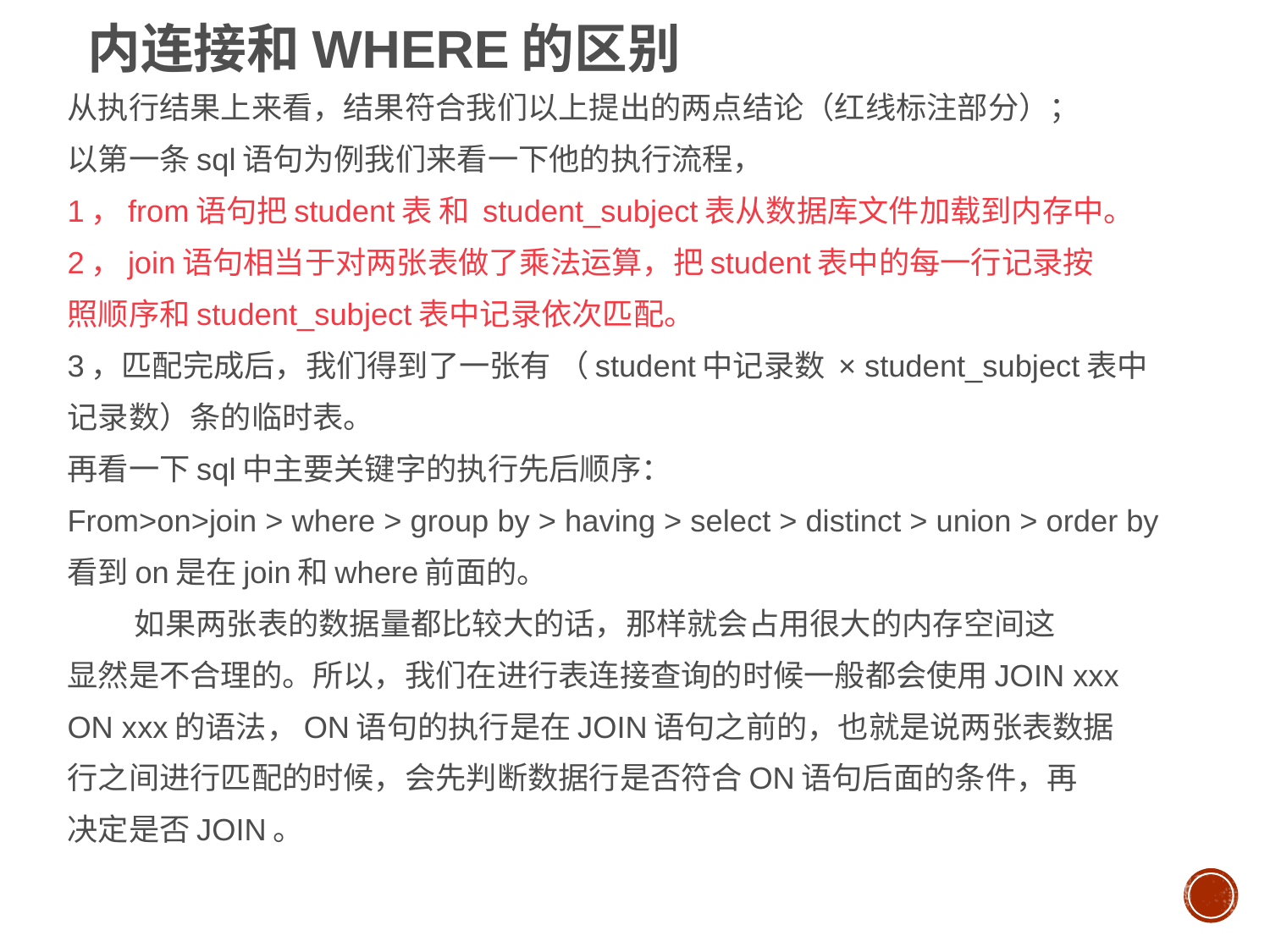

# 内连接和where的区别
从执行结果上来看，结果符合我们以上提出的两点结论（红线标注部分）；
以第一条sql语句为例我们来看一下他的执行流程，
1，from语句把student表 和 student_subject表从数据库文件加载到内存中。
2，join语句相当于对两张表做了乘法运算，把student表中的每一行记录按
照顺序和student_subject表中记录依次匹配。
3，匹配完成后，我们得到了一张有 （student中记录数 × student_subject表中
记录数）条的临时表。
再看一下sql中主要关键字的执行先后顺序：
From>on>join > where > group by > having > select > distinct > union > order by
看到on是在join和where前面的。
         如果两张表的数据量都比较大的话，那样就会占用很大的内存空间这
显然是不合理的。所以，我们在进行表连接查询的时候一般都会使用JOIN xxx
ON xxx的语法，ON语句的执行是在JOIN语句之前的，也就是说两张表数据
行之间进行匹配的时候，会先判断数据行是否符合ON语句后面的条件，再
决定是否JOIN。